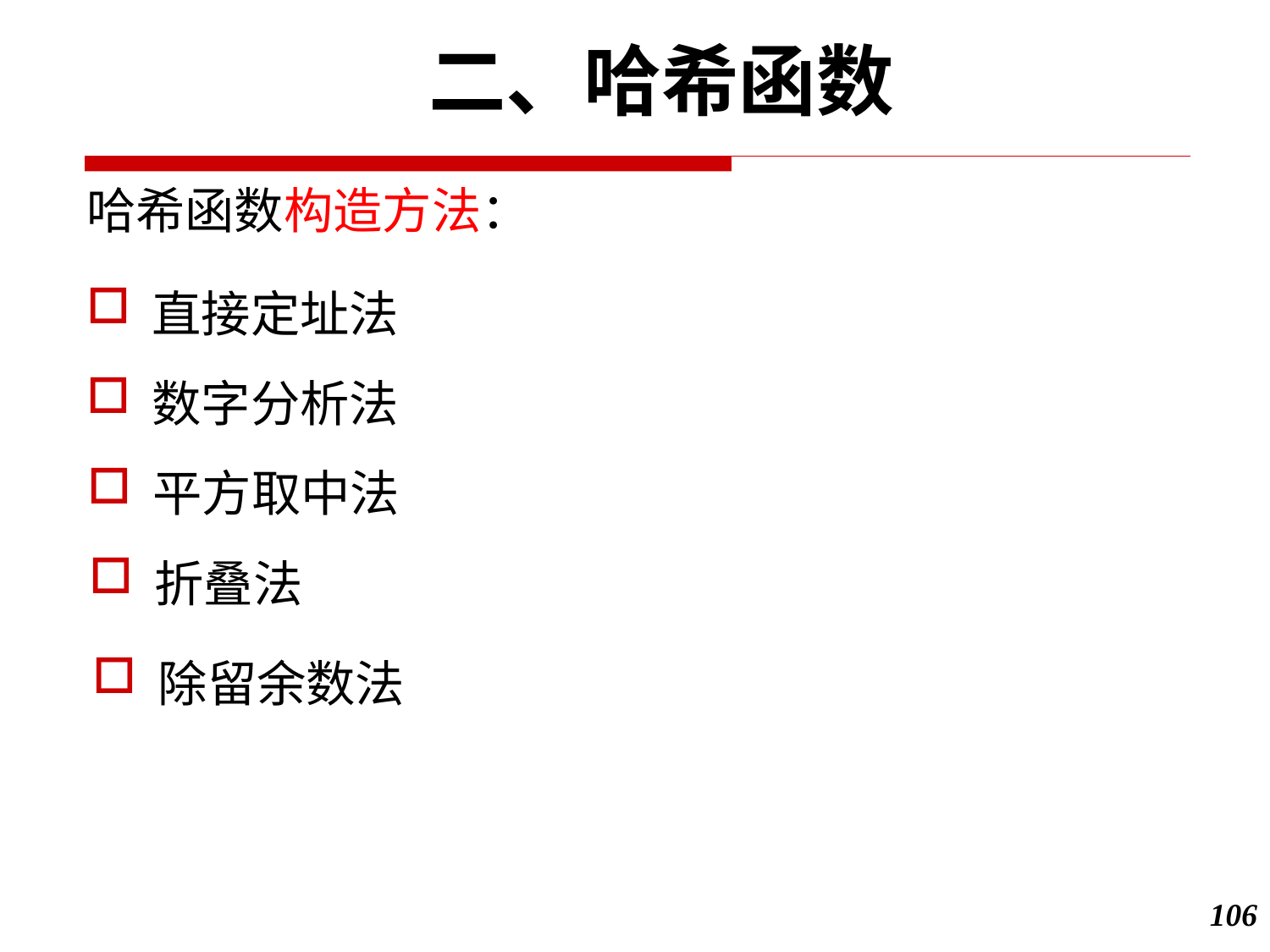

二、哈希函数
哈希函数构造方法：
直接定址法
数字分析法
平方取中法
折叠法
除留余数法
106